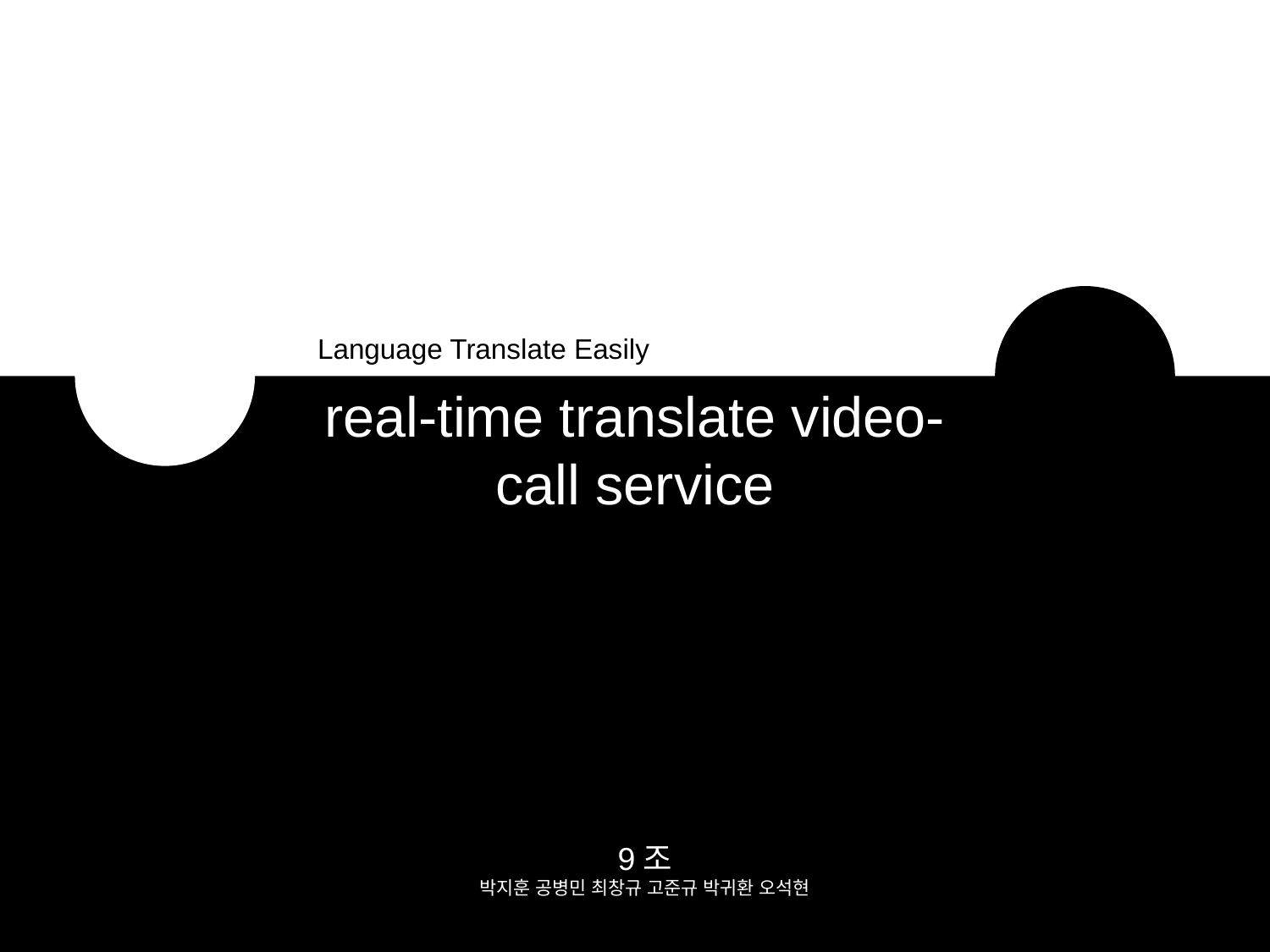

Language Translate Easily
real-time translate video-call service

9조
박지훈 공병민 최창규 고준규 박귀환 오석현